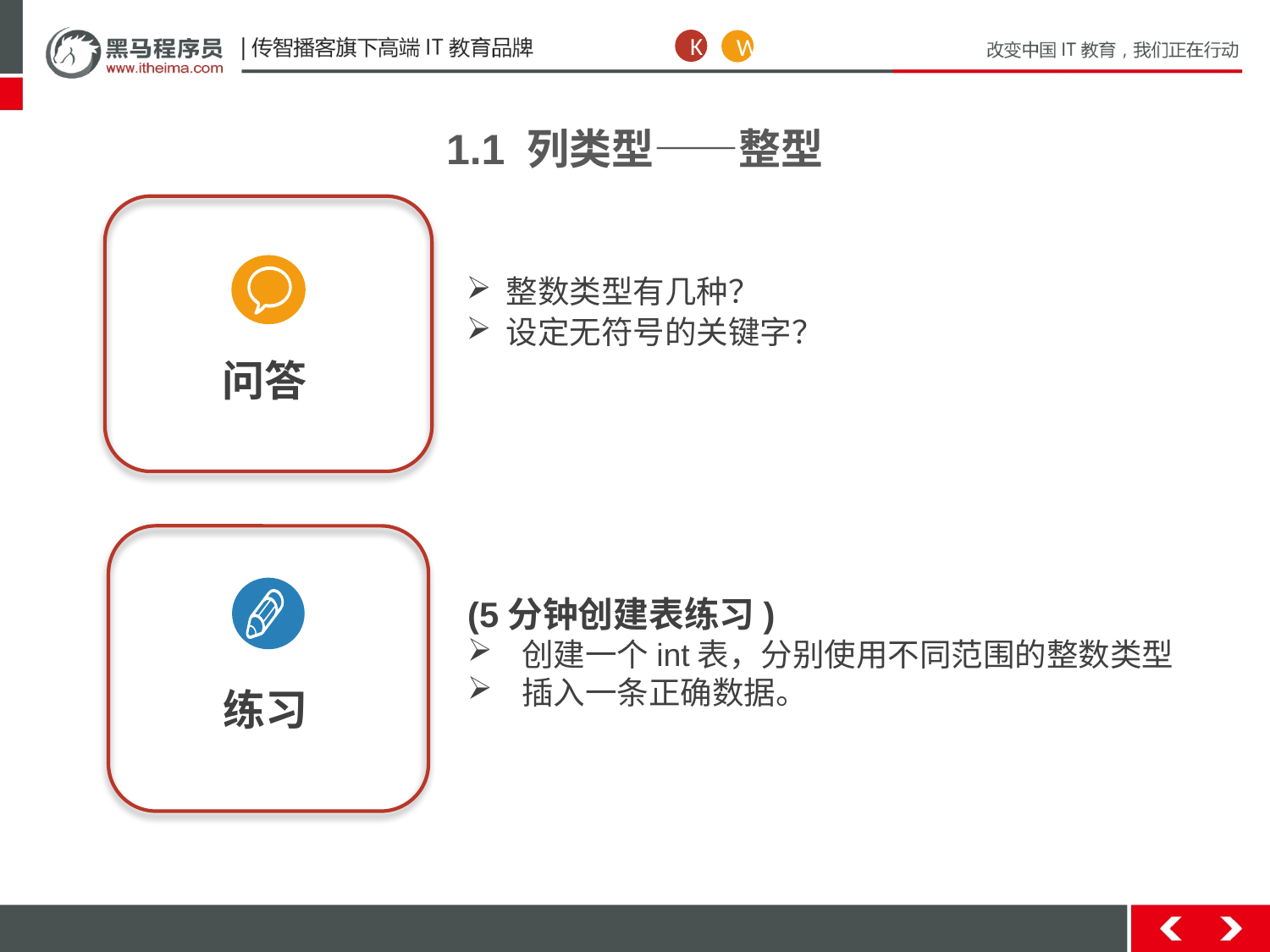

K
W
1.1 列类型——整型

问答
整数类型有几种？
设定无符号的关键字？

练习
(5分钟创建表练习)
 创建一个int表，分别使用不同范围的整数类型
 插入一条正确数据。